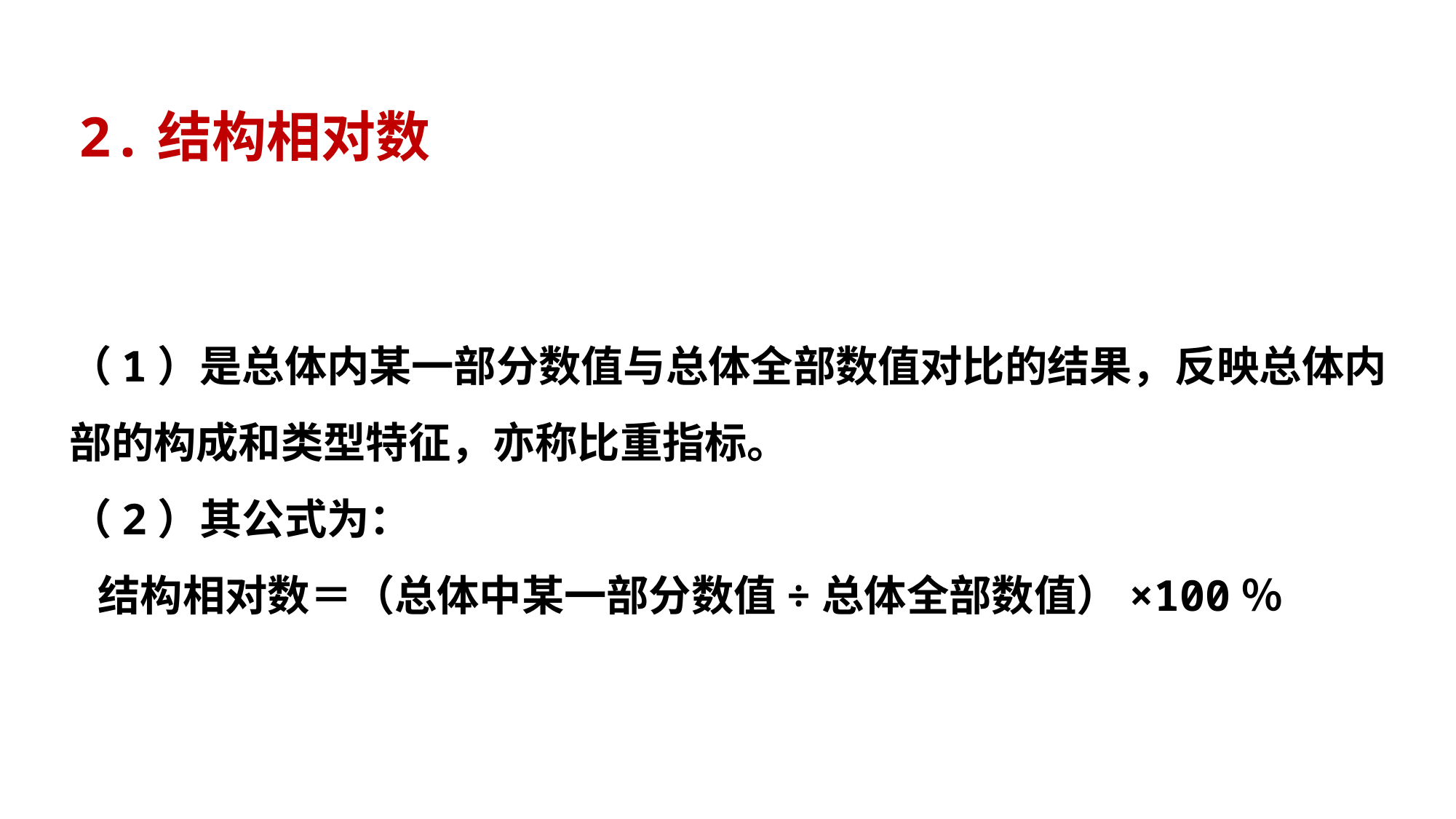

2.结构相对数
# （1）是总体内某一部分数值与总体全部数值对比的结果，反映总体内部的构成和类型特征，亦称比重指标。 （2）其公式为： 结构相对数＝（总体中某一部分数值÷总体全部数值）×100％